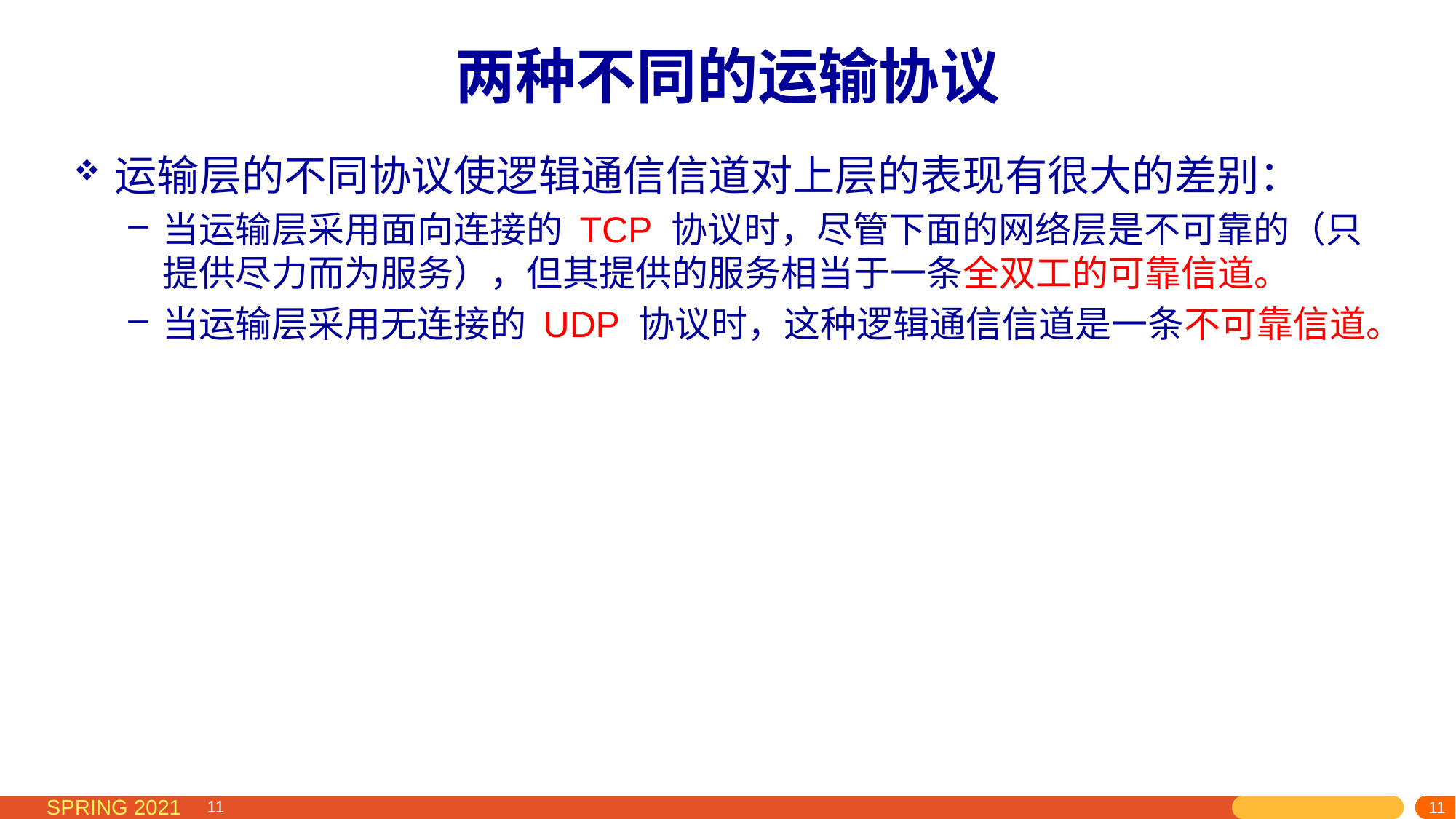

# 两种不同的运输协议
运输层的不同协议使逻辑通信信道对上层的表现有很大的差别：
当运输层采用面向连接的 TCP 协议时，尽管下面的网络层是不可靠的（只提供尽力而为服务），但其提供的服务相当于一条全双工的可靠信道。
当运输层采用无连接的 UDP 协议时，这种逻辑通信信道是一条不可靠信道。